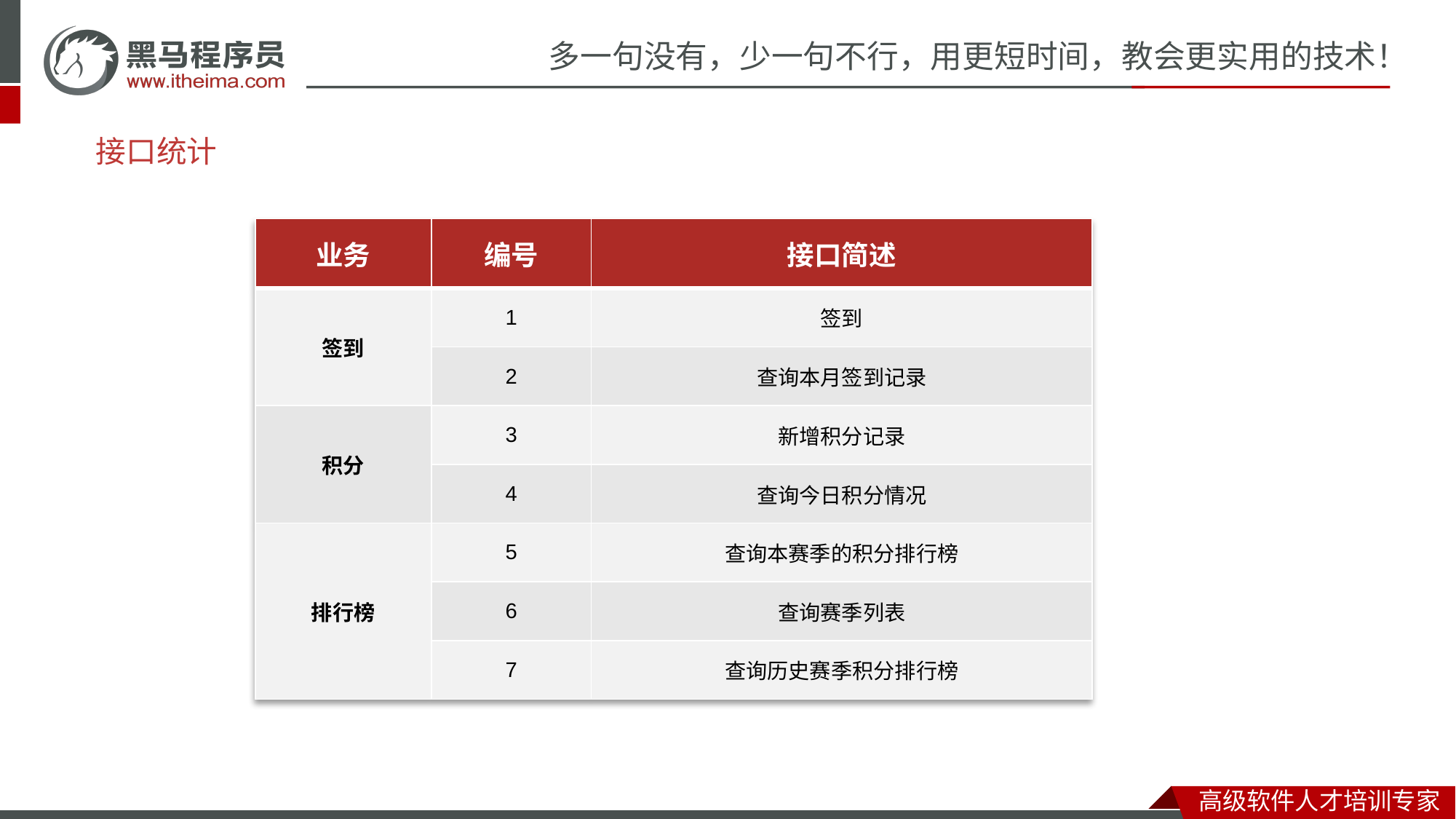

# 接口统计
| 业务 | 编号 | 接口简述 |
| --- | --- | --- |
| 签到 | 1 | 签到 |
|  | 2 | 查询本月签到记录 |
| 积分 | 3 | 新增积分记录 |
|  | 4 | 查询今日积分情况 |
| 排行榜 | 5 | 查询本赛季的积分排行榜 |
|  | 6 | 查询赛季列表 |
|  | 7 | 查询历史赛季积分排行榜 |